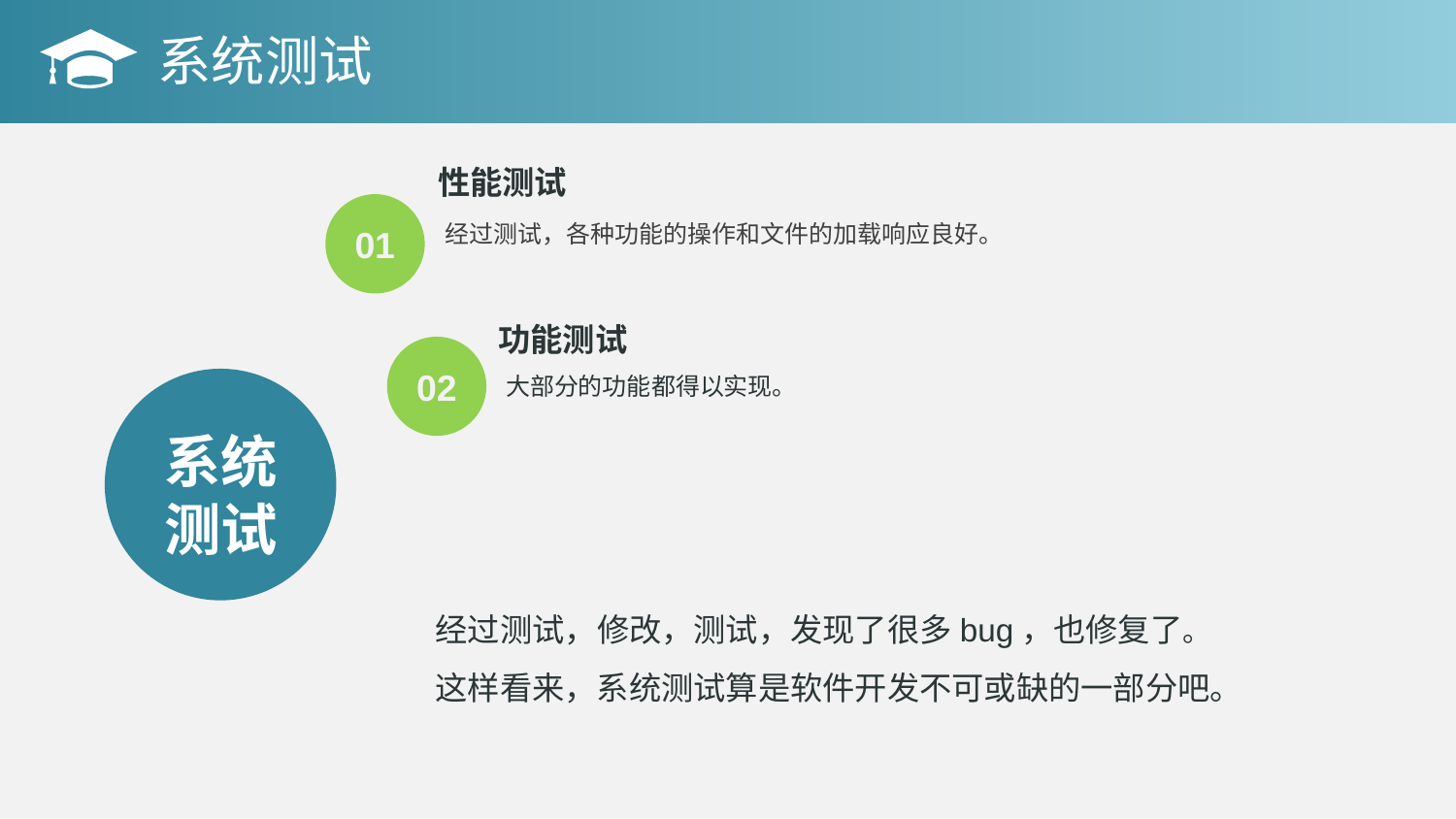

系统测试

性能测试
01
经过测试，各种功能的操作和文件的加载响应良好。
功能测试
02
大部分的功能都得以实现。

系统测试
经过测试，修改，测试，发现了很多bug，也修复了。
这样看来，系统测试算是软件开发不可或缺的一部分吧。